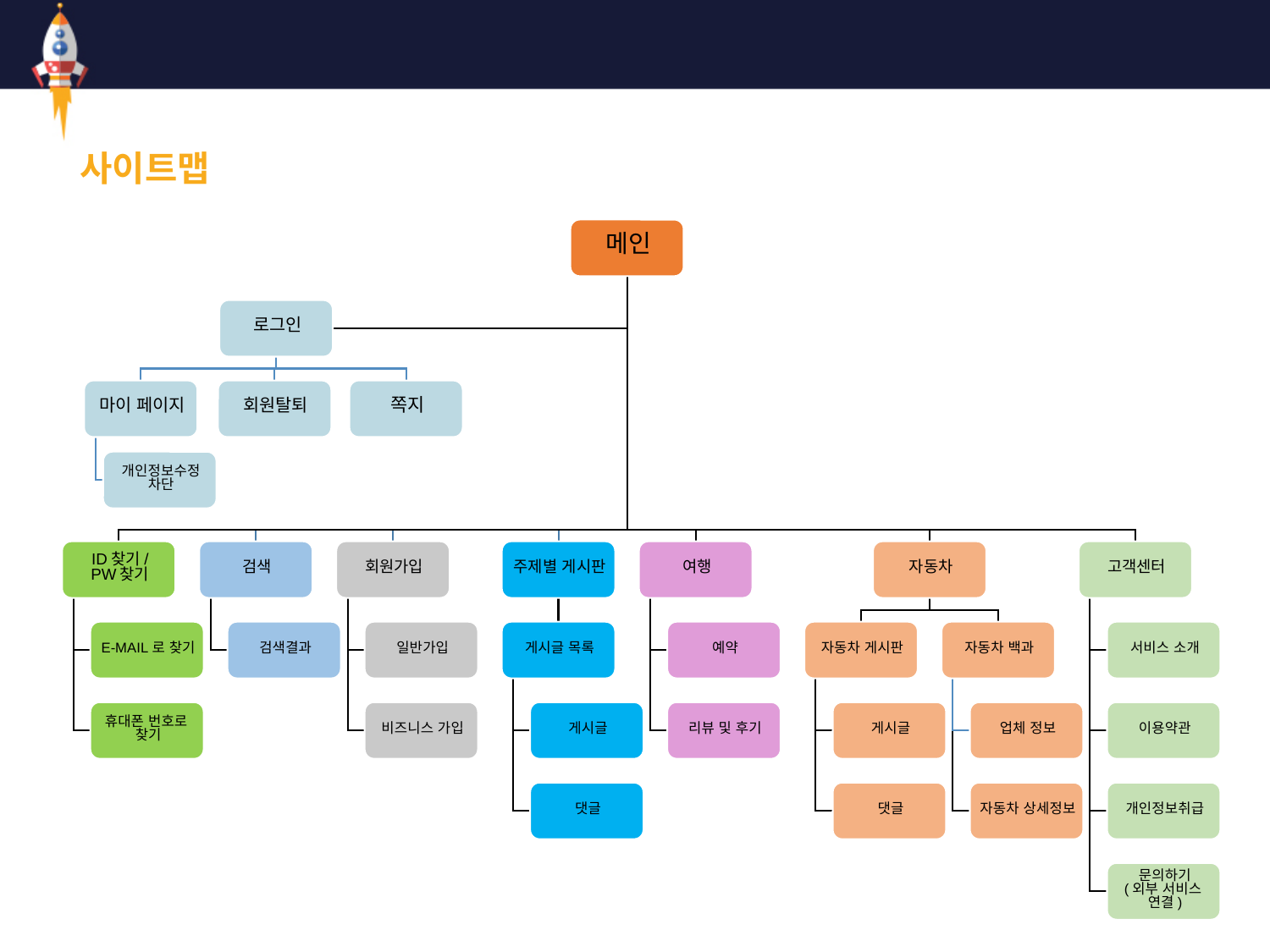

# 프로젝트 기능
사이트맵
메인
ID찾기/
PW찾기
E-MAIL로 찾기
휴대폰 번호로
찾기
검색
검색결과
회원가입
일반가입
비즈니스 가입
주제별 게시판
게시글 목록
게시글
댓글
여행
예약
리뷰 및 후기
자동차
자동차 게시판
게시글
댓글
자동차 백과
업체 정보
자동차 상세정보
고객센터
서비스 소개
이용약관
개인정보취급
문의하기
(외부 서비스
연결)
로그인
마이 페이지
개인정보수정
차단
회원탈퇴
쪽지